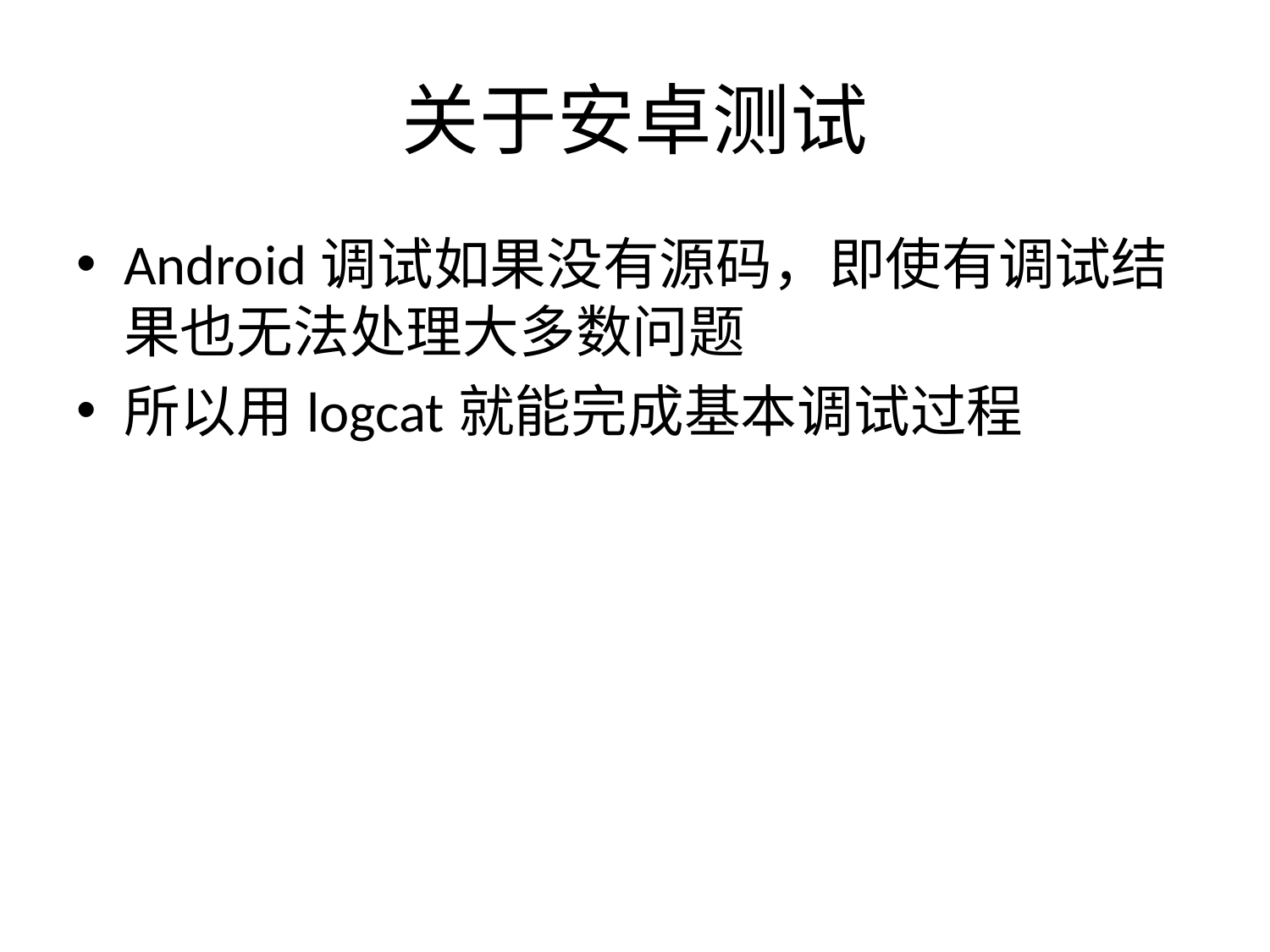

# 关于安卓测试
Android调试如果没有源码，即使有调试结果也无法处理大多数问题
所以用logcat就能完成基本调试过程